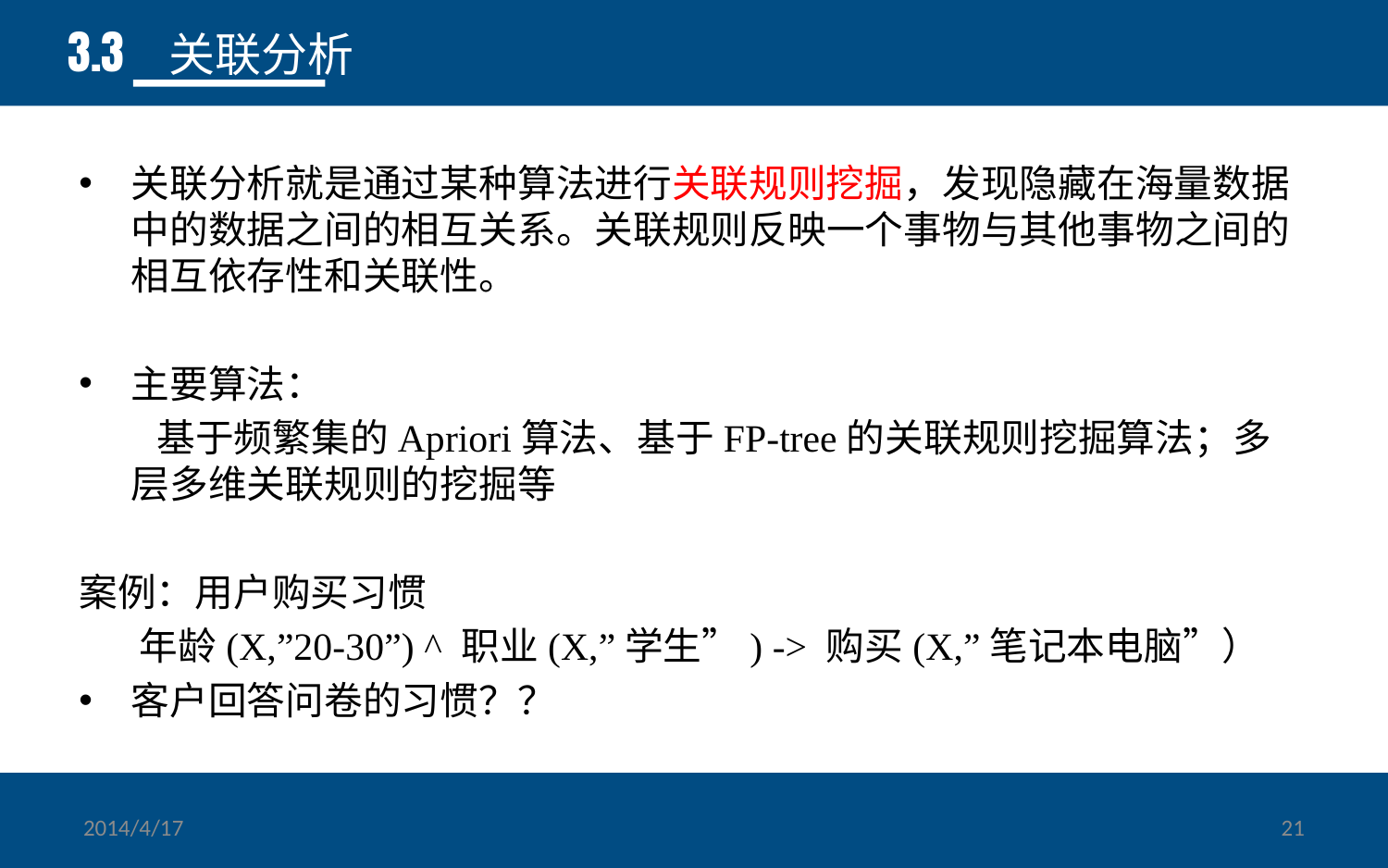

3.3   关联分析

关联分析就是通过某种算法进行关联规则挖掘，发现隐藏在海量数据中的数据之间的相互关系。关联规则反映一个事物与其他事物之间的相互依存性和关联性。

主要算法：
        基于频繁集的Apriori算法、基于FP-tree的关联规则挖掘算法；多层多维关联规则的挖掘等

案例：用户购买习惯
      年龄(X,”20-30”) ^ 职业(X,”学生”) -> 购买(X,”笔记本电脑”）
客户回答问卷的习惯？？

2014/4/17
21